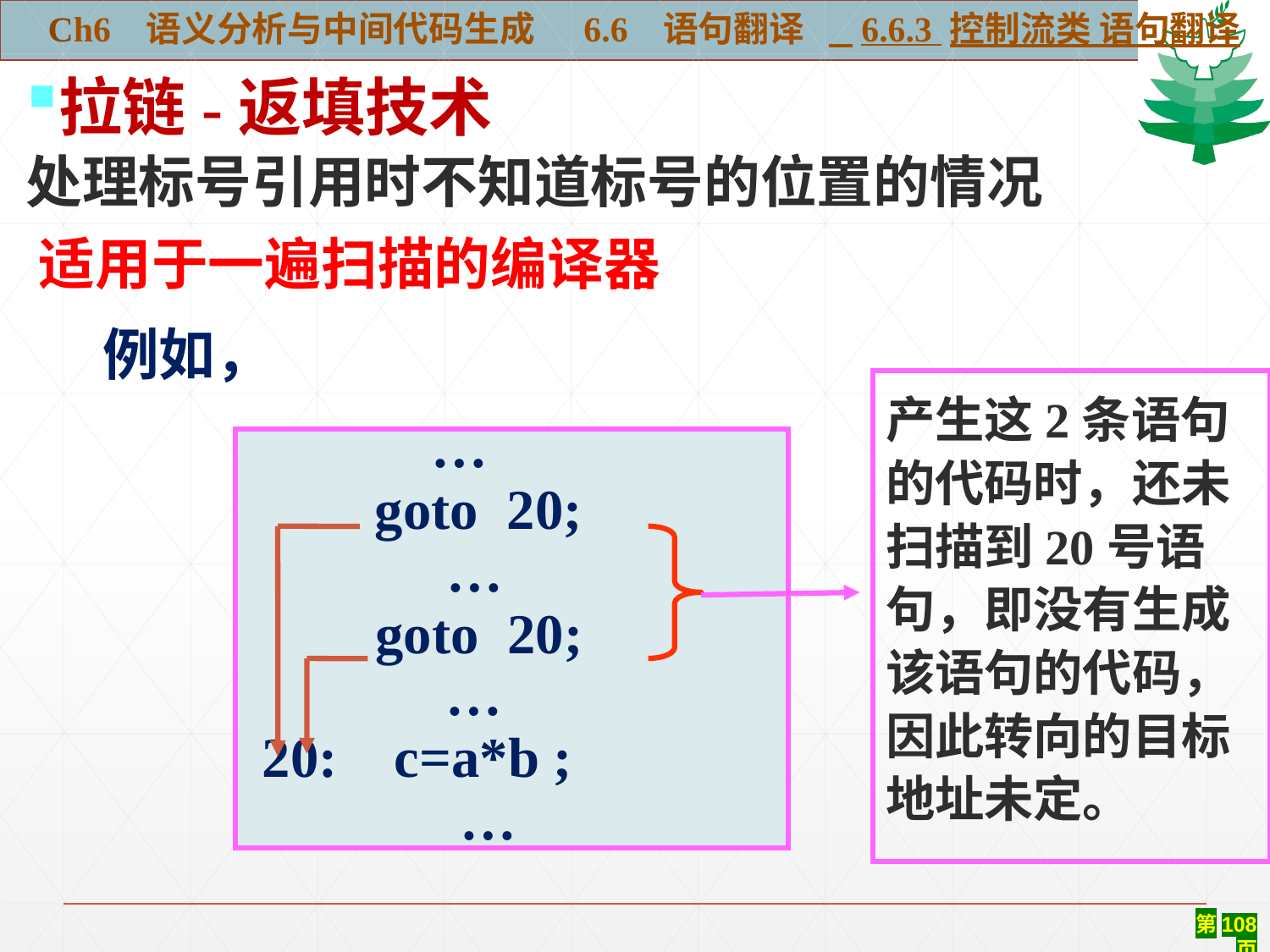

Ch6   语义分析与中间代码生成     6.6   语句翻译      6.6.3 控制流类 语句翻译
拉链-返填技术
处理标号引用时不知道标号的位置的情况
 适用于一遍扫描的编译器
例如，
产生这2条语句
的代码时，还未
扫描到20号语
句，即没有生成
该语句的代码，
因此转向的目标
地址未定。

	    …
	goto  20;
              …
         goto  20;
 	     …
 20:    c=a*b ;
               …